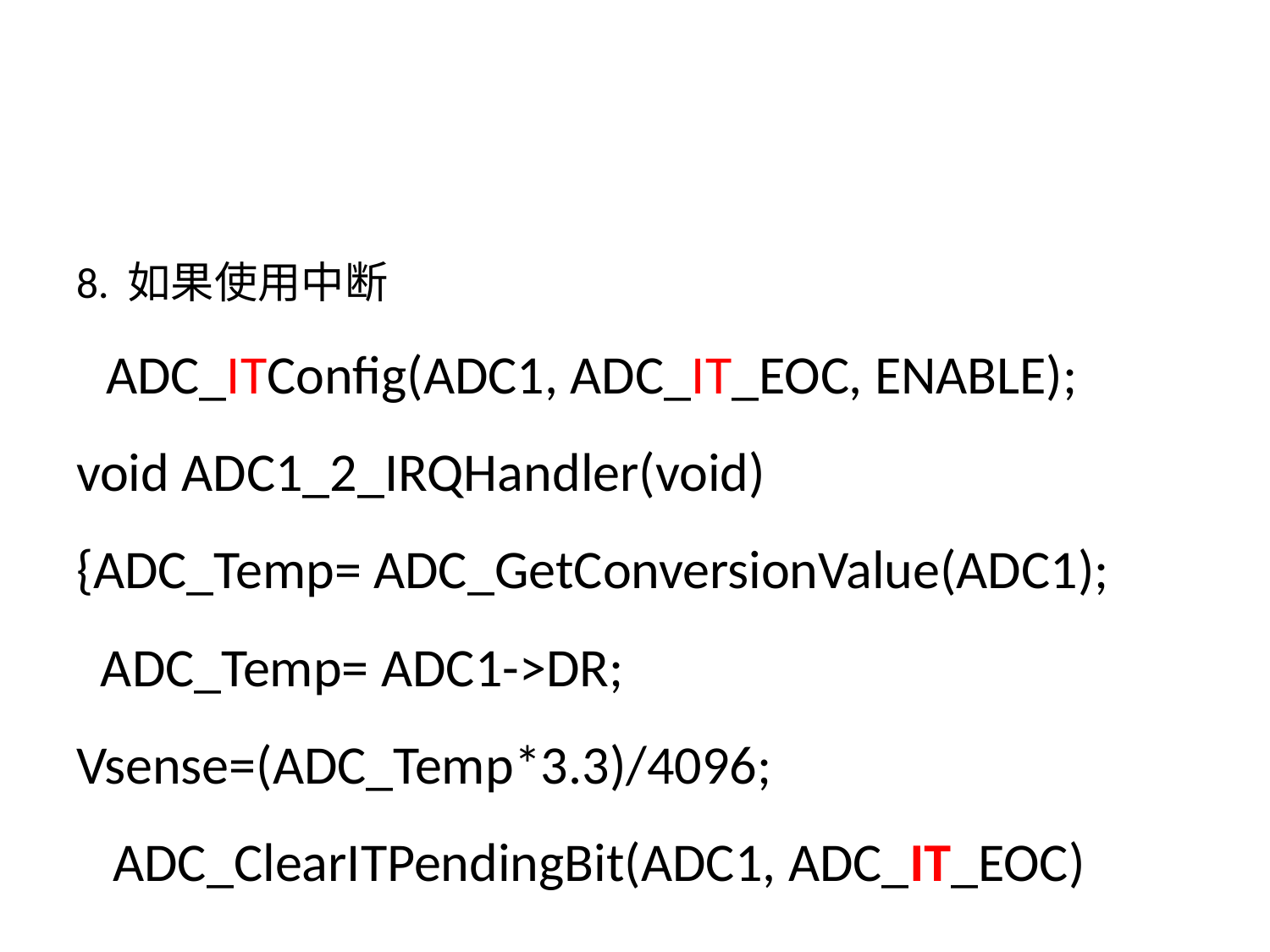

#
8. 如果使用中断
   ADC_ITConfig(ADC1, ADC_IT_EOC, ENABLE);
void ADC1_2_IRQHandler(void)
{ADC_Temp= ADC_GetConversionValue(ADC1);
  ADC_Temp= ADC1->DR;
Vsense=(ADC_Temp*3.3)/4096;
   ADC_ClearITPendingBit(ADC1, ADC_IT_EOC)